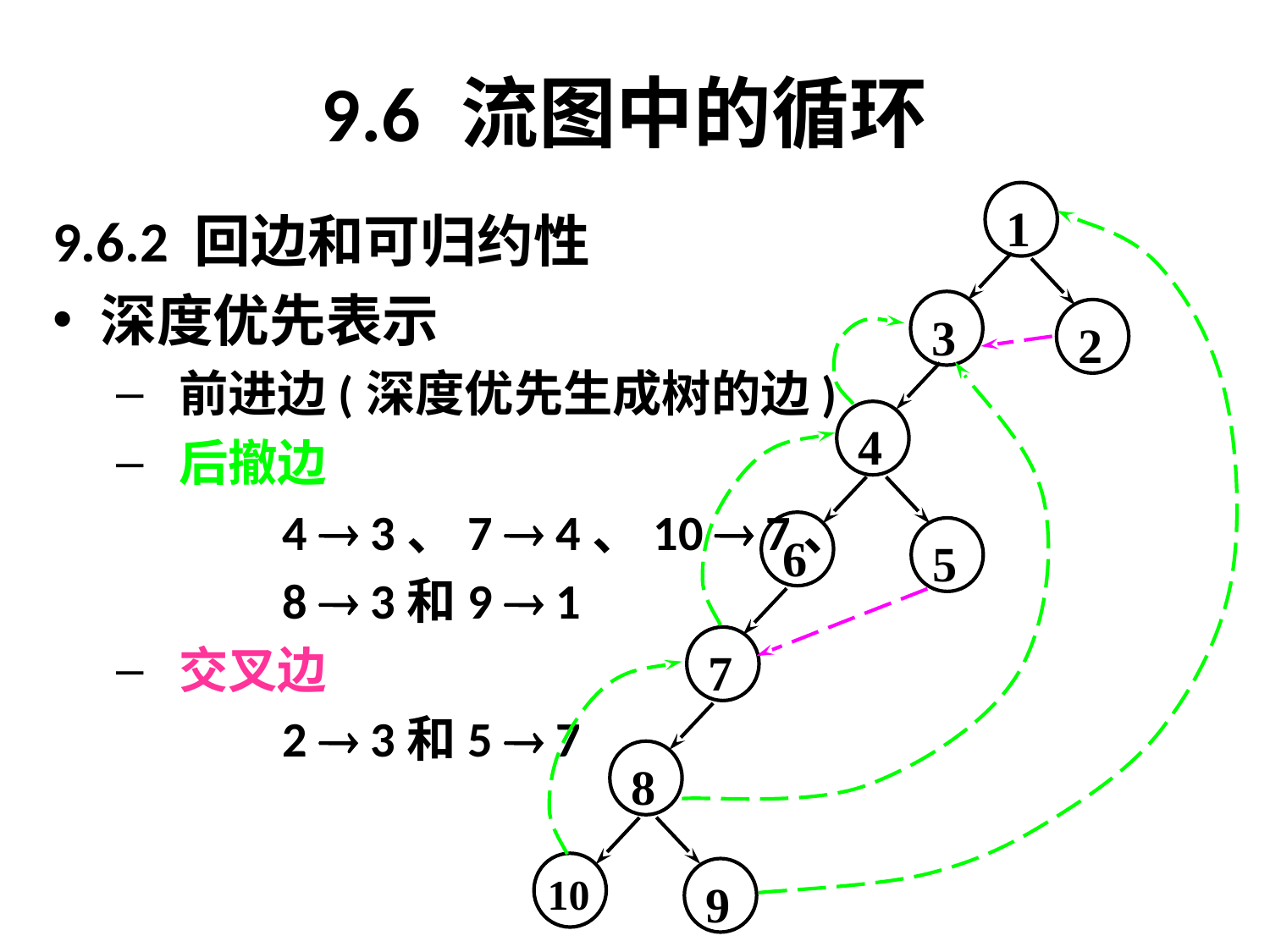

# 9.6 流图中的循环
1

3
2

4

6
5

7

8

10
9
9.6.2 回边和可归约性
深度优先表示
 前进边(深度优先生成树的边)
 后撤边
		4 → 3、7 → 4、10 → 7、
		8 → 3和9 → 1
 交叉边
		2 → 3和5 → 7